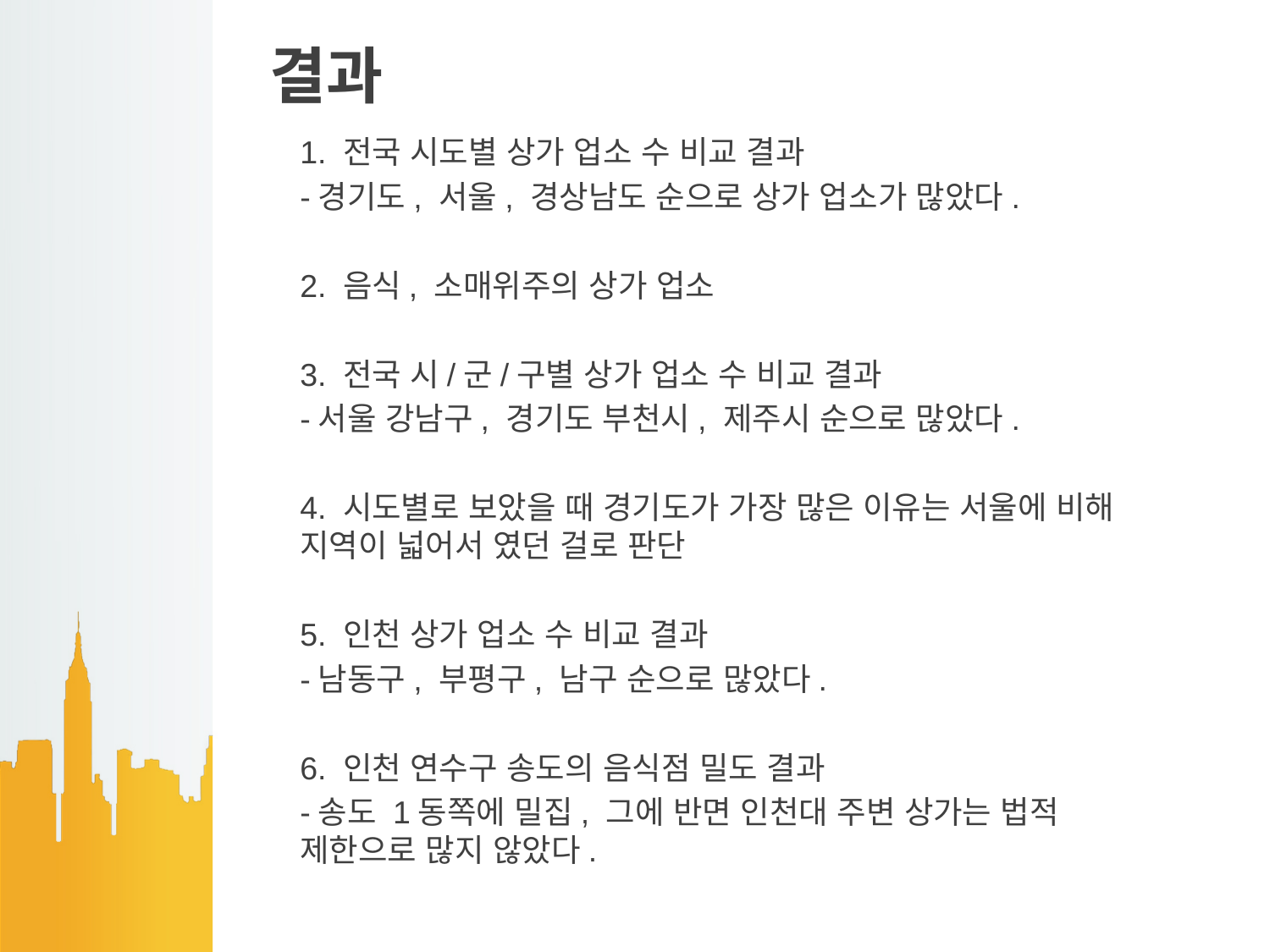

# 결과
1. 전국 시도별 상가 업소 수 비교 결과
-경기도, 서울, 경상남도 순으로 상가 업소가 많았다.

2. 음식, 소매위주의 상가 업소

3. 전국 시/군/구별 상가 업소 수 비교 결과
-서울 강남구, 경기도 부천시, 제주시 순으로 많았다.

4. 시도별로 보았을 때 경기도가 가장 많은 이유는 서울에 비해 지역이 넓어서 였던 걸로 판단

5. 인천 상가 업소 수 비교 결과
-남동구, 부평구, 남구 순으로 많았다.

6. 인천 연수구 송도의 음식점 밀도 결과
-송도 1동쪽에 밀집, 그에 반면 인천대 주변 상가는 법적 제한으로 많지 않았다.